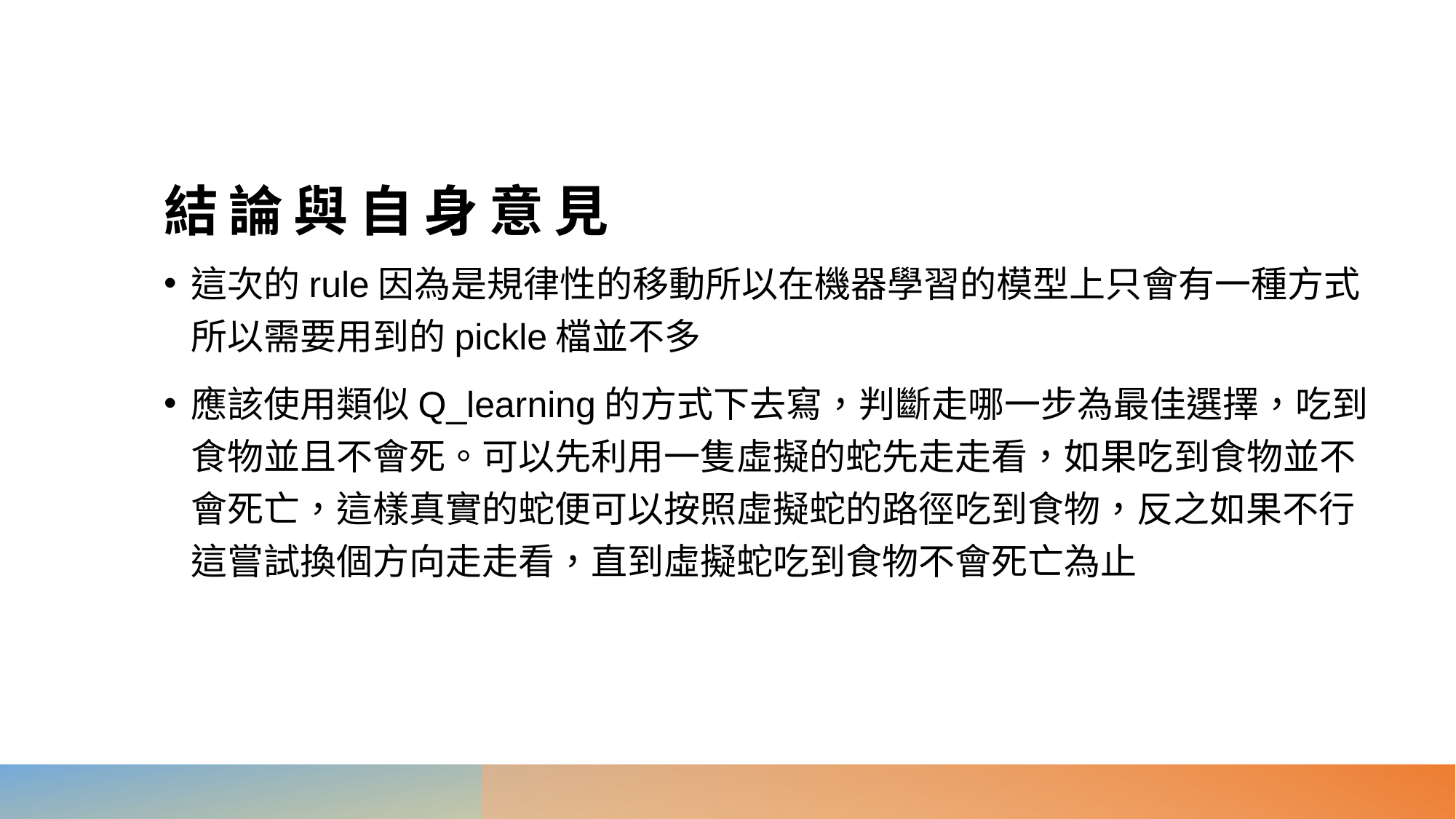

# 結論與自身意見
這次的rule因為是規律性的移動所以在機器學習的模型上只會有一種方式所以需要用到的pickle檔並不多
應該使用類似Q_learning的方式下去寫，判斷走哪一步為最佳選擇，吃到食物並且不會死。可以先利用一隻虛擬的蛇先走走看，如果吃到食物並不會死亡，這樣真實的蛇便可以按照虛擬蛇的路徑吃到食物，反之如果不行這嘗試換個方向走走看，直到虛擬蛇吃到食物不會死亡為止